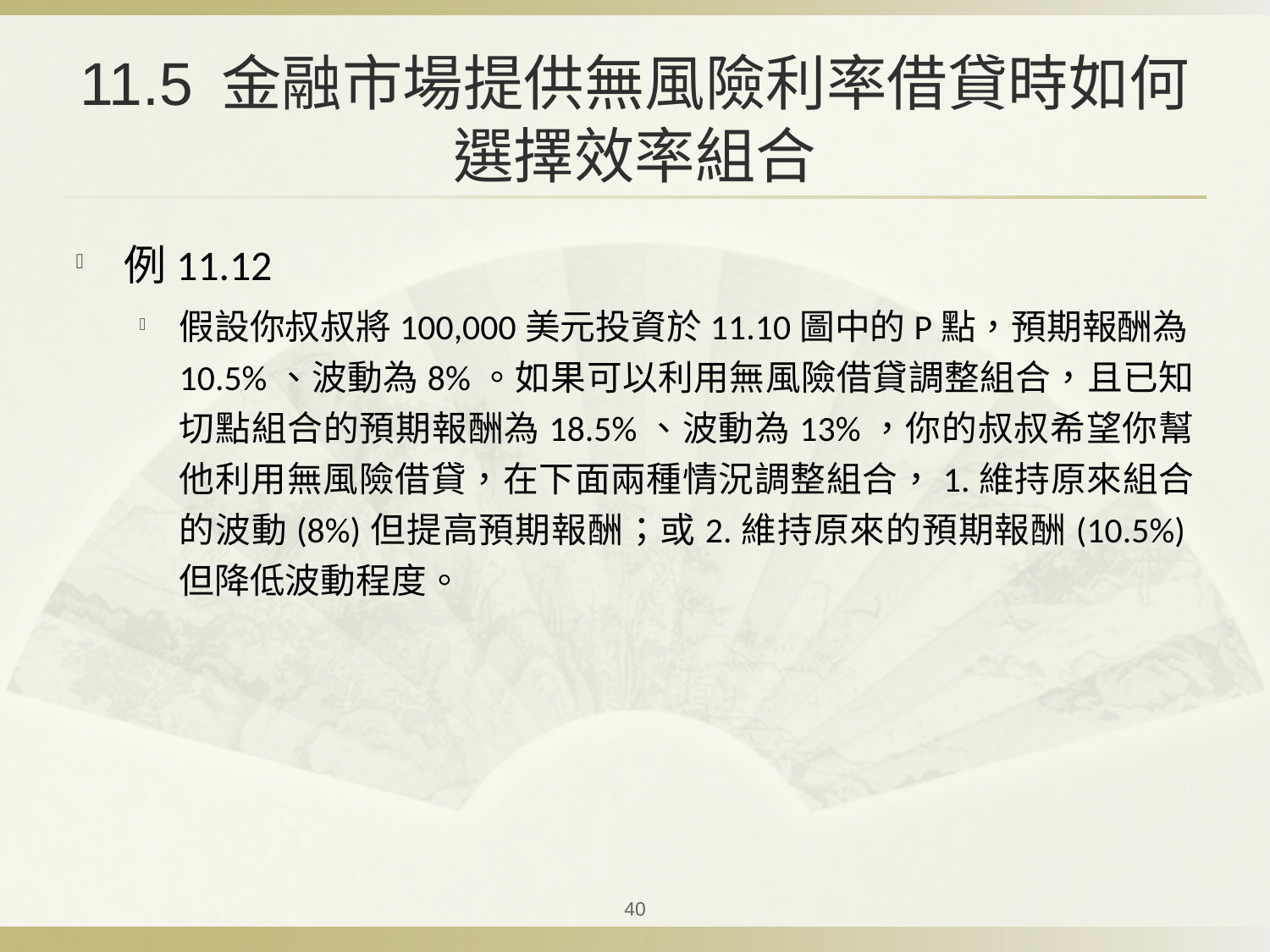

# 11.5 金融市場提供無風險利率借貸時如何選擇效率組合
例11.12
假設你叔叔將100,000美元投資於11.10圖中的P點，預期報酬為10.5%、波動為8%。如果可以利用無風險借貸調整組合，且已知切點組合的預期報酬為18.5%、波動為13%，你的叔叔希望你幫他利用無風險借貸，在下面兩種情況調整組合，1.維持原來組合的波動(8%)但提高預期報酬；或2.維持原來的預期報酬(10.5%)但降低波動程度。
40